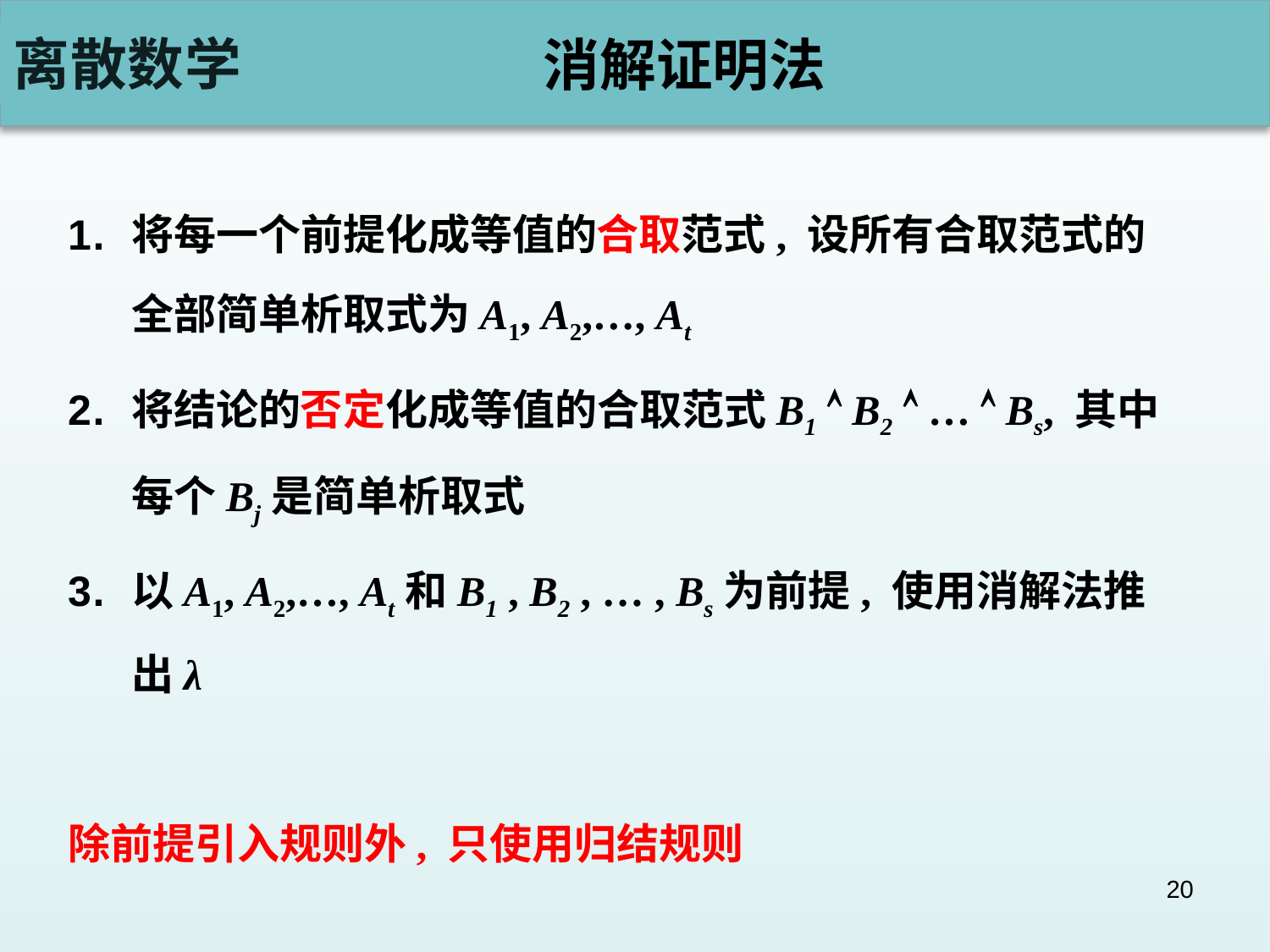

# 消解证明法
将每一个前提化成等值的合取范式, 设所有合取范式的全部简单析取式为A1, A2,…, At
将结论的否定化成等值的合取范式B1 ∧ B2 ∧ … ∧ Bs, 其中每个Bj是简单析取式
以A1, A2,…, At和B1 , B2 , … , Bs为前提, 使用消解法推出λ

除前提引入规则外, 只使用归结规则

20